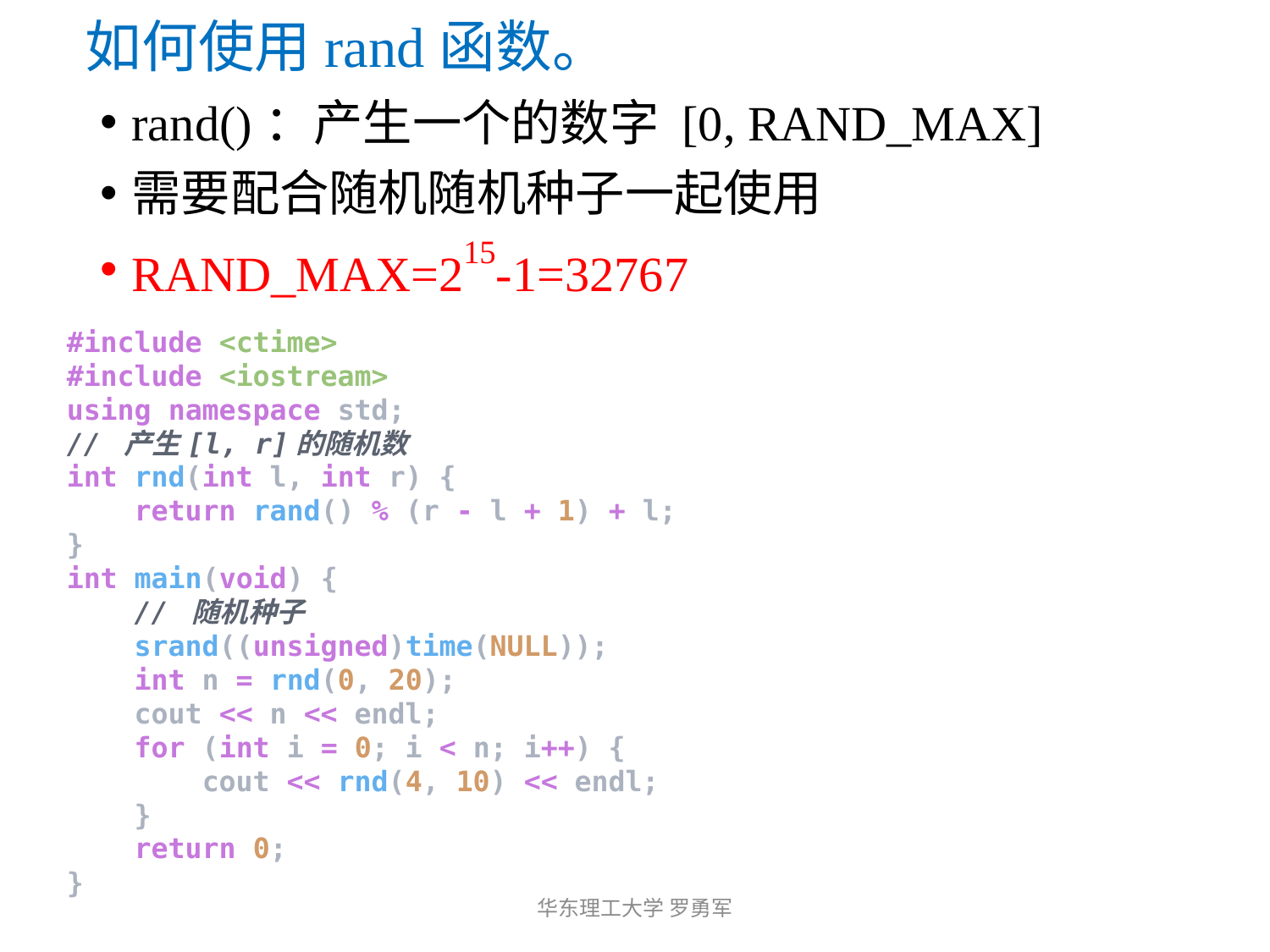

# 如何使用rand函数。
rand()：产生一个的数字 [0, RAND_MAX]
需要配合随机随机种子一起使用
RAND_MAX=215-1=32767
#include <ctime>
#include <iostream>
using namespace std;
// 产生[l, r]的随机数
int rnd(int l, int r) {
    return rand() % (r - l + 1) + l;
}
int main(void) {
    // 随机种子
    srand((unsigned)time(NULL));
    int n = rnd(0, 20);
    cout << n << endl;
    for (int i = 0; i < n; i++) {
        cout << rnd(4, 10) << endl;
    }
    return 0;
}
华东理工大学 罗勇军